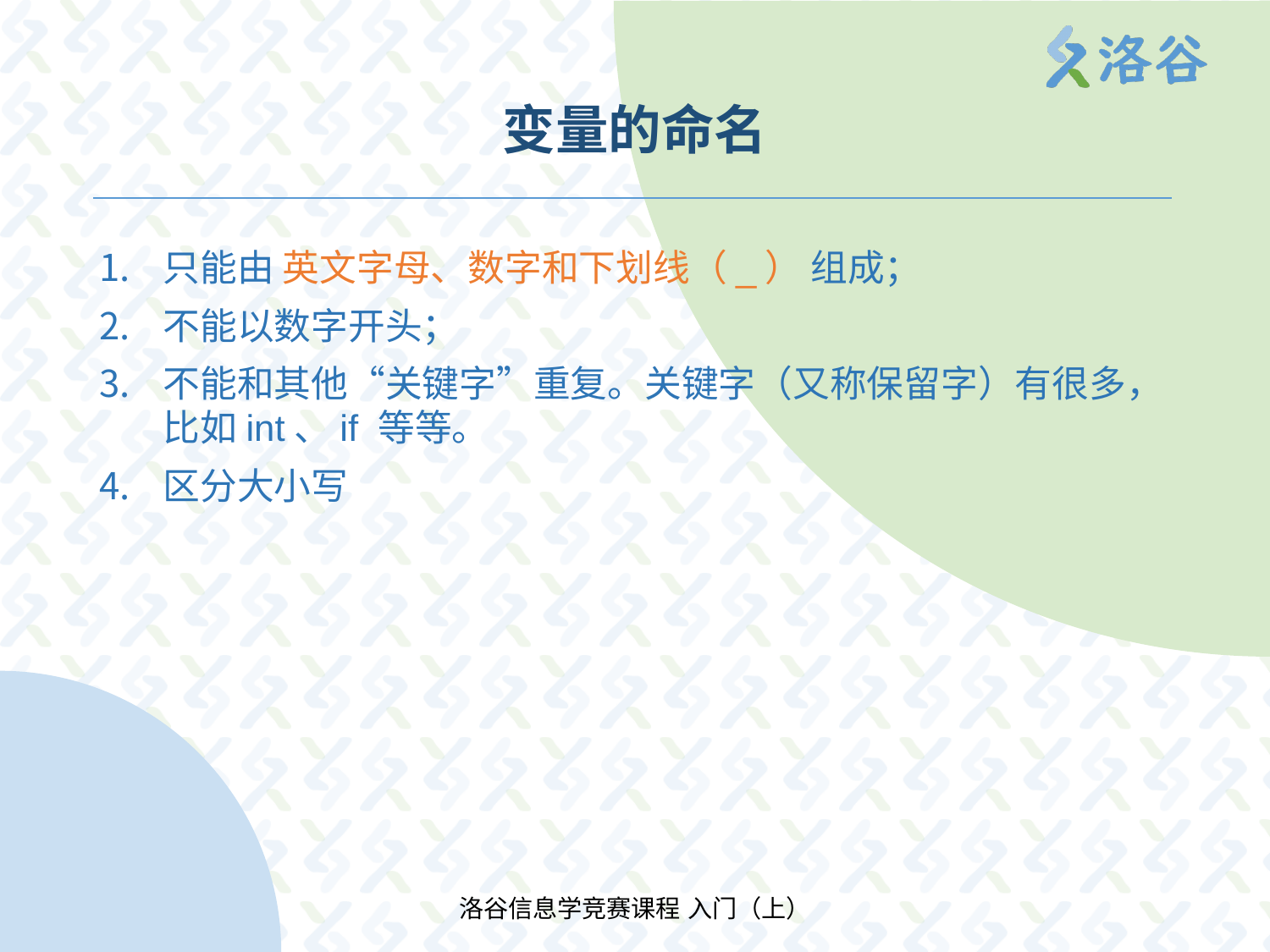

# 变量的命名
只能由 英文字母、数字和下划线（_） 组成；
不能以数字开头；
不能和其他“关键字”重复。关键字（又称保留字）有很多，比如int、if 等等。
区分大小写
洛谷信息学竞赛课程 入门（上）